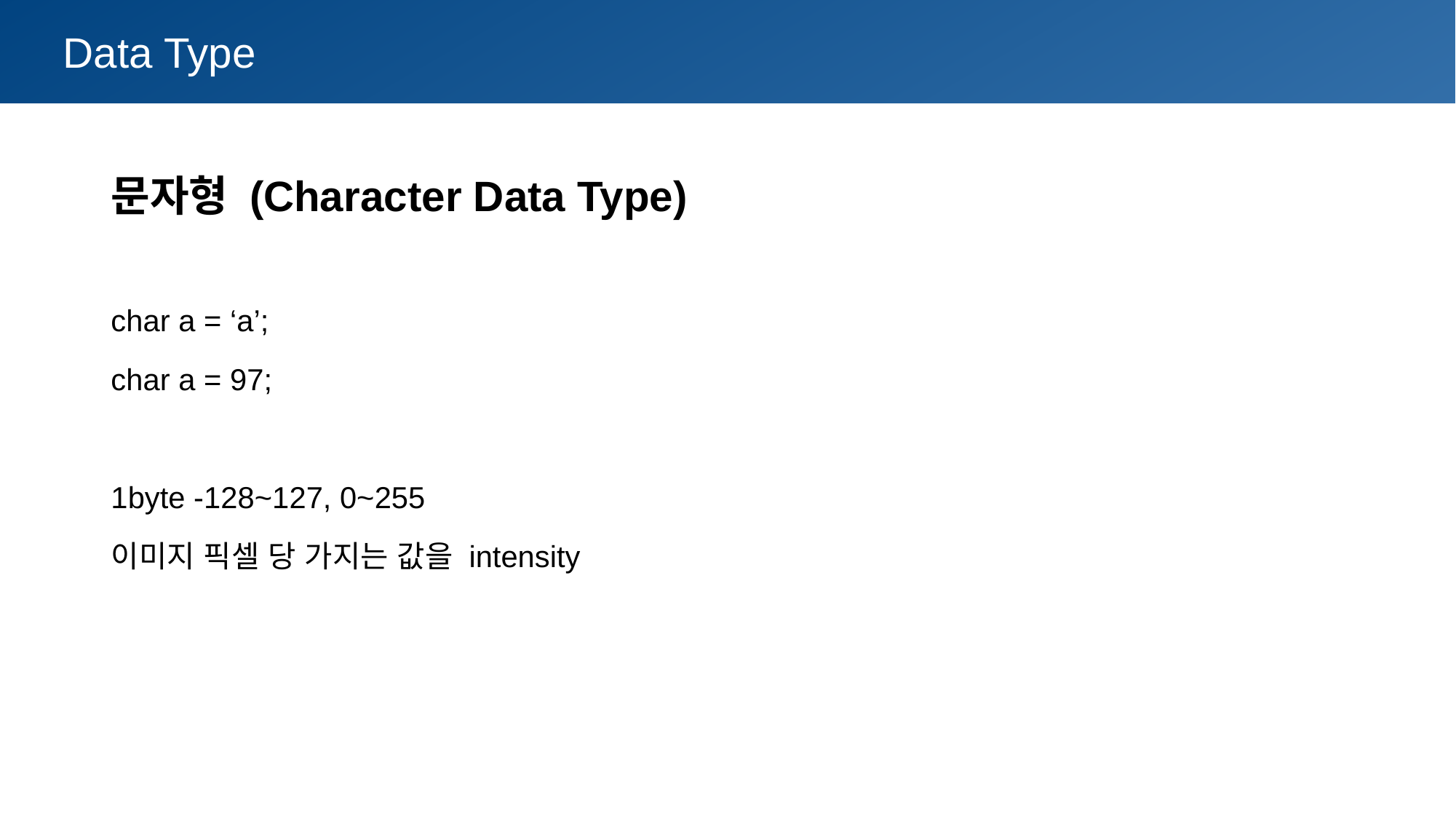

Data Type
문자형 (Character Data Type)

char a = ‘a’;
char a = 97;

1byte -128~127, 0~255
이미지 픽셀 당 가지는 값을 intensity